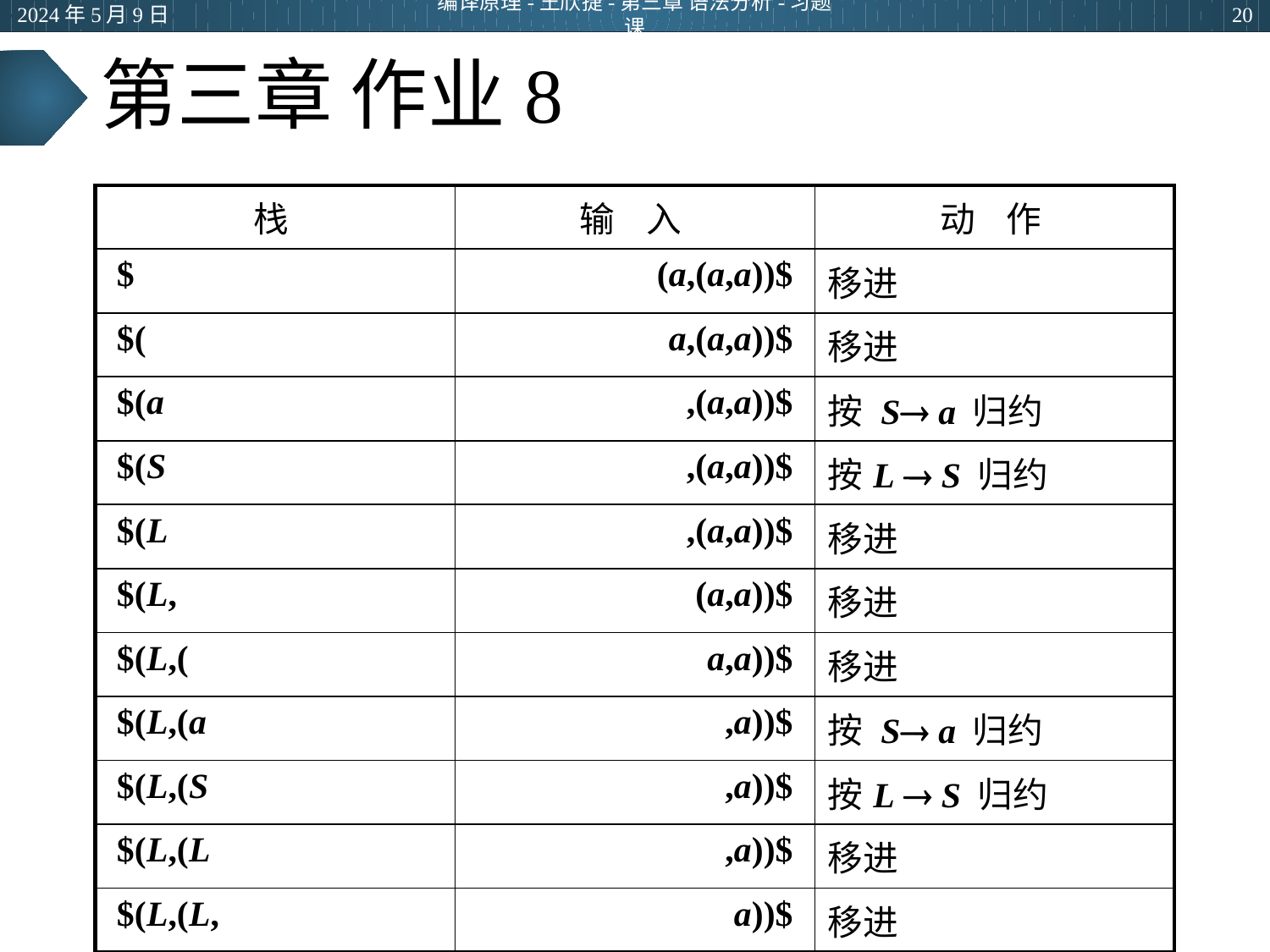

2024年5月9日
编译原理-王欣捷-第三章 语法分析-习题课
20
# 第三章 作业8
| 栈 | 输 入 | 动 作 |
| --- | --- | --- |
| $ | (a,(a,a))$ | 移进 |
| $( | a,(a,a))$ | 移进 |
| $(a | ,(a,a))$ | 按 S→ a 归约 |
| $(S | ,(a,a))$ | 按L → S 归约 |
| $(L | ,(a,a))$ | 移进 |
| $(L, | (a,a))$ | 移进 |
| $(L,( | a,a))$ | 移进 |
| $(L,(a | ,a))$ | 按 S→ a 归约 |
| $(L,(S | ,a))$ | 按L → S 归约 |
| $(L,(L | ,a))$ | 移进 |
| $(L,(L, | a))$ | 移进 |